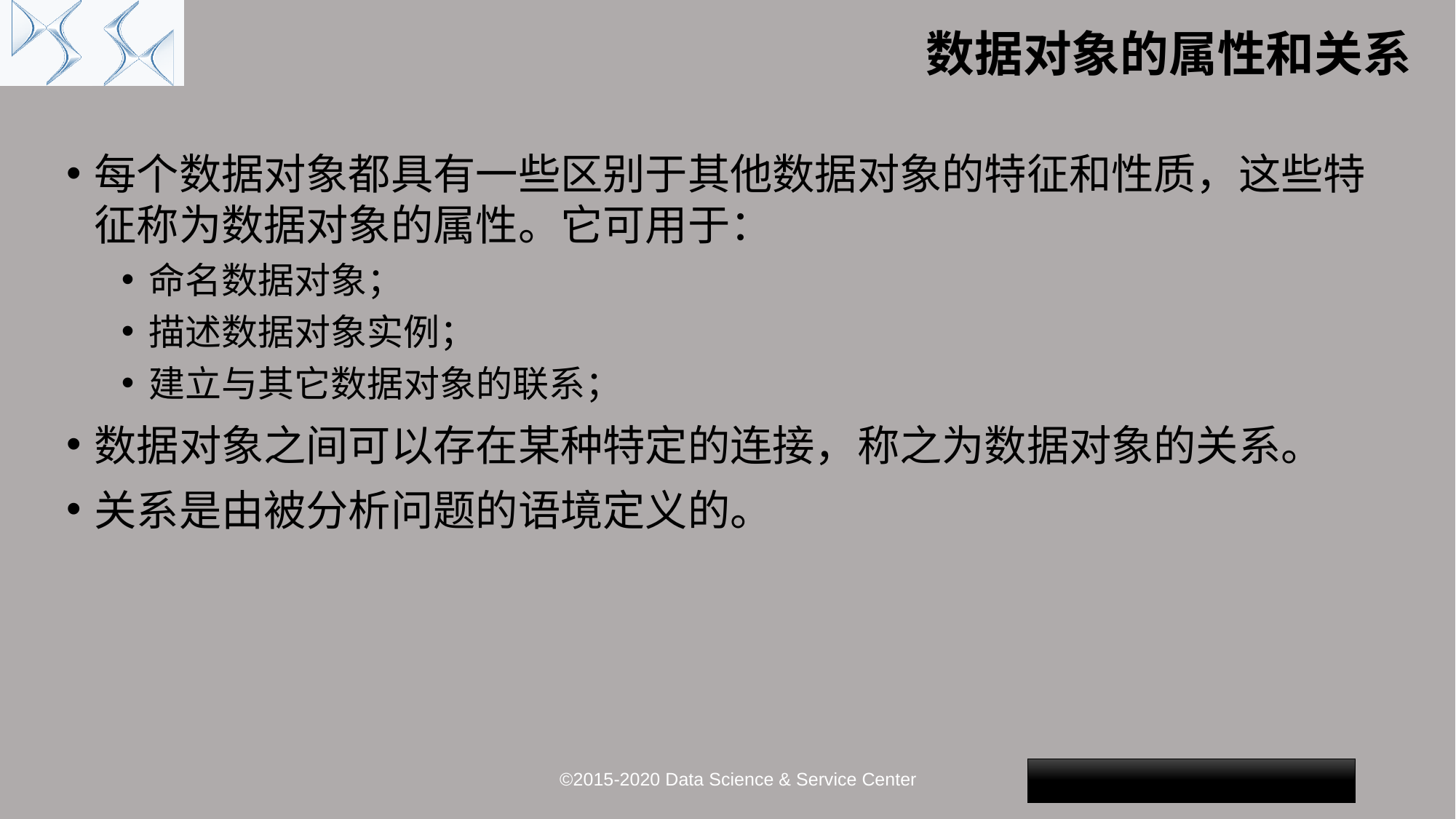

# 数据对象的属性和关系
每个数据对象都具有一些区别于其他数据对象的特征和性质，这些特征称为数据对象的属性。它可用于：
命名数据对象；
描述数据对象实例；
建立与其它数据对象的联系；
数据对象之间可以存在某种特定的连接，称之为数据对象的关系。
关系是由被分析问题的语境定义的。

©2015-2020 Data Science & Service Center
8